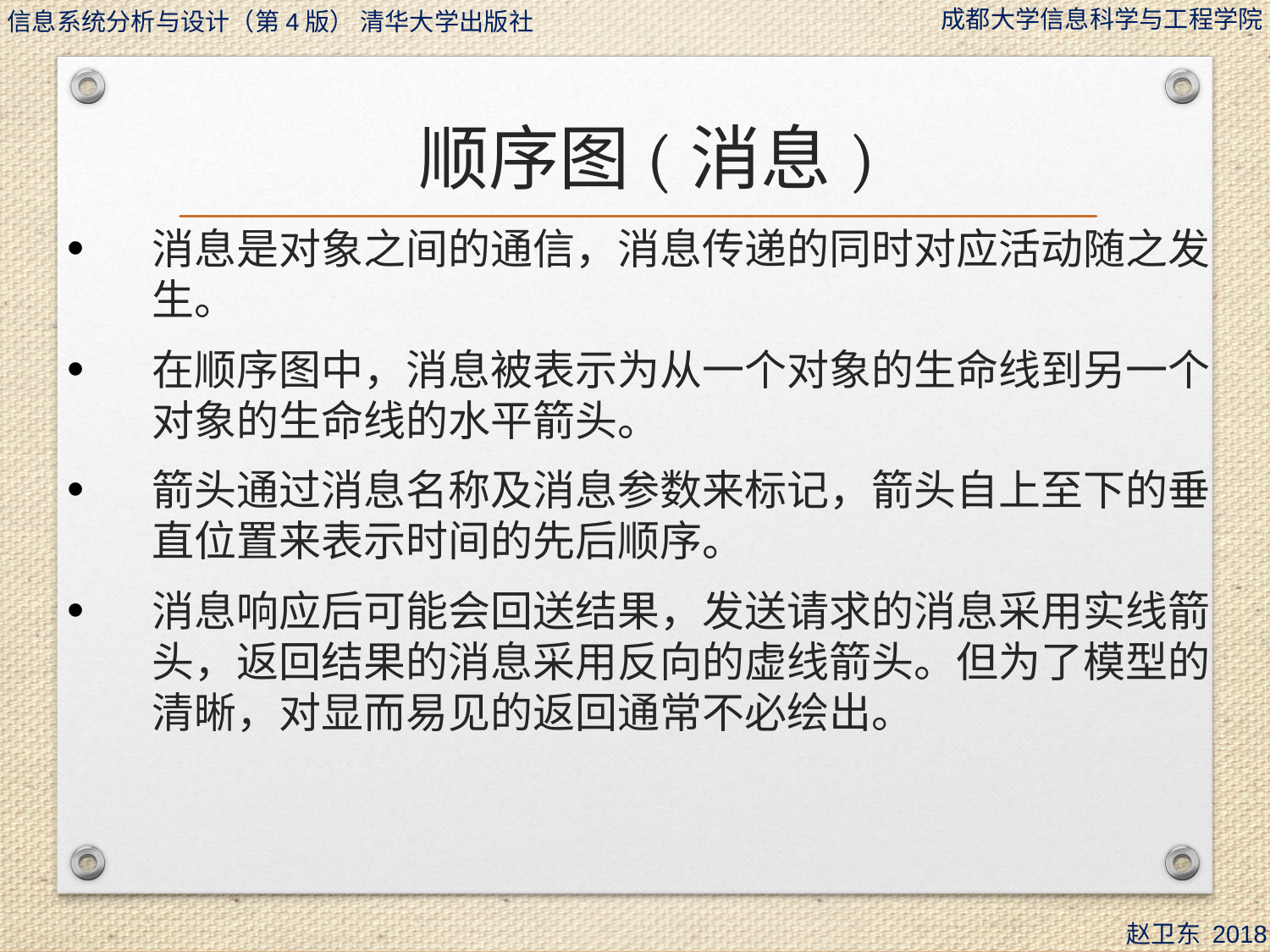

# 顺序图(消息)
消息是对象之间的通信，消息传递的同时对应活动随之发生。
在顺序图中，消息被表示为从一个对象的生命线到另一个对象的生命线的水平箭头。
箭头通过消息名称及消息参数来标记，箭头自上至下的垂直位置来表示时间的先后顺序。
消息响应后可能会回送结果，发送请求的消息采用实线箭头，返回结果的消息采用反向的虚线箭头。但为了模型的清晰，对显而易见的返回通常不必绘出。